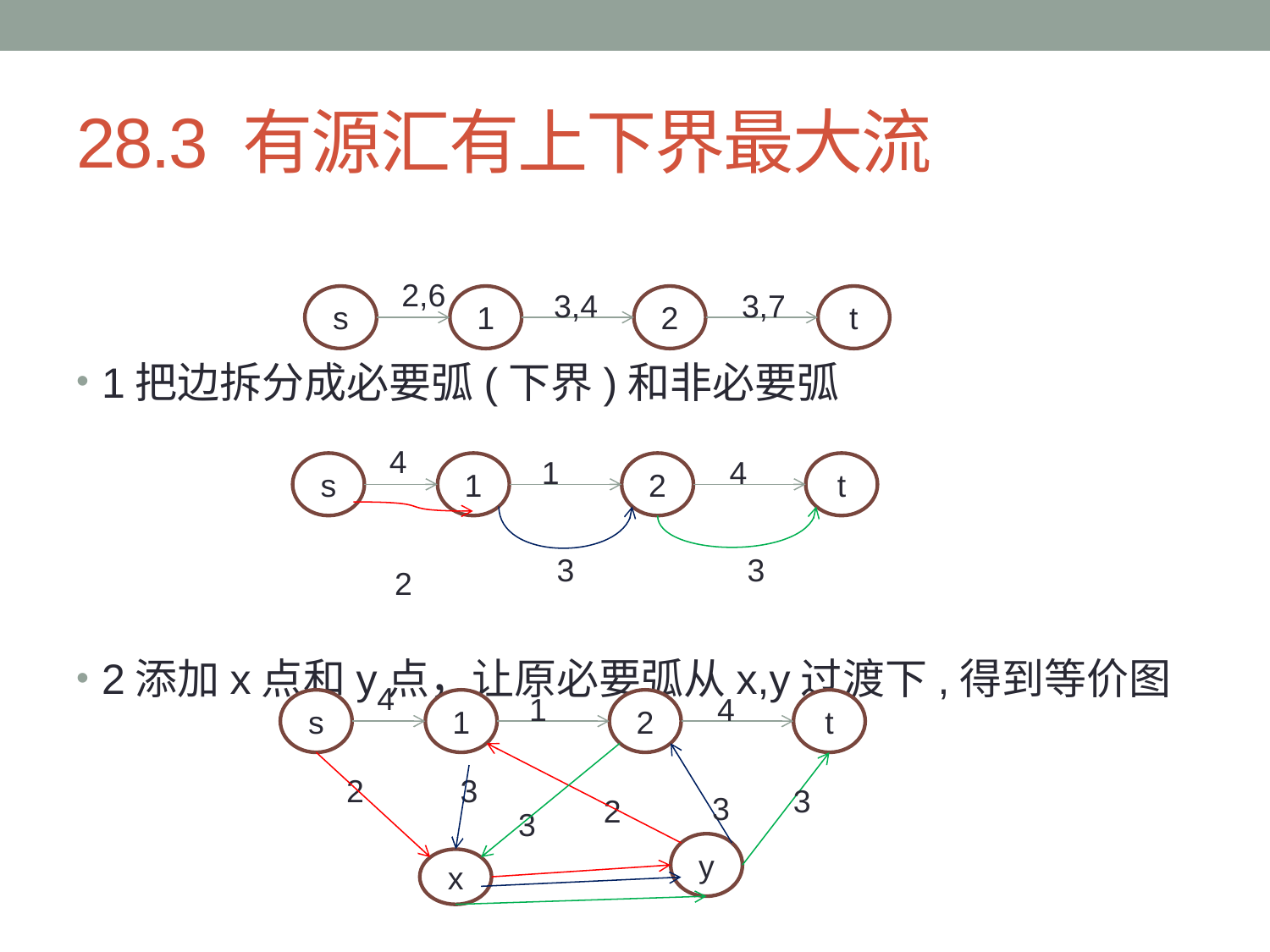

# 28.3 有源汇有上下界最大流

1把边拆分成必要弧(下界)和非必要弧

2添加x点和y点，让原必要弧从x,y过渡下,得到等价图
2,6
3,4
3,7
s
1
2
t
4
1
4
s
1
2
t
3
3
2
4
1
4
s
1
2
t
2
3
3
3
2
3
y
x